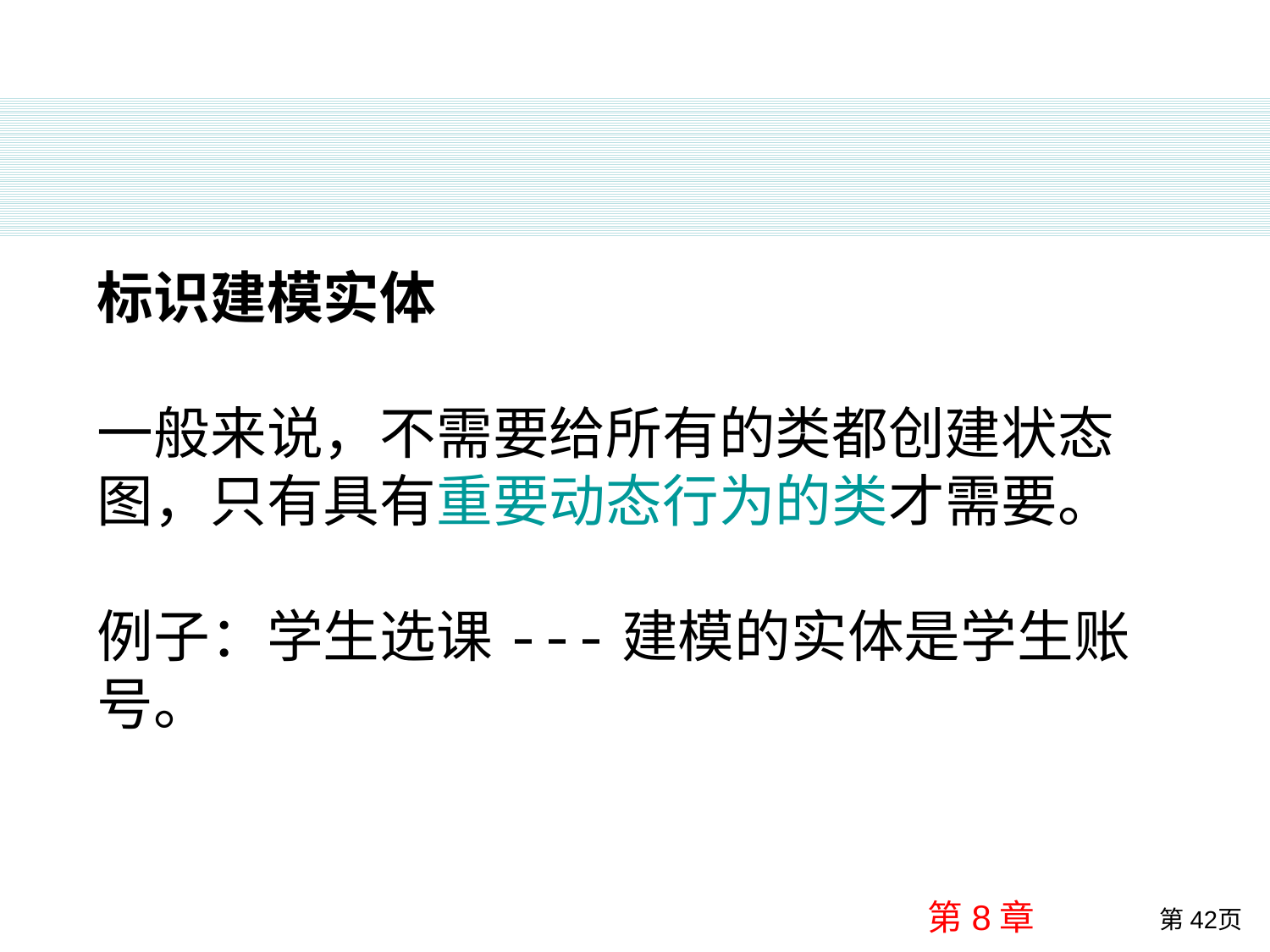

标识建模实体

一般来说，不需要给所有的类都创建状态图，只有具有重要动态行为的类才需要。

例子：学生选课---建模的实体是学生账号。

第42页